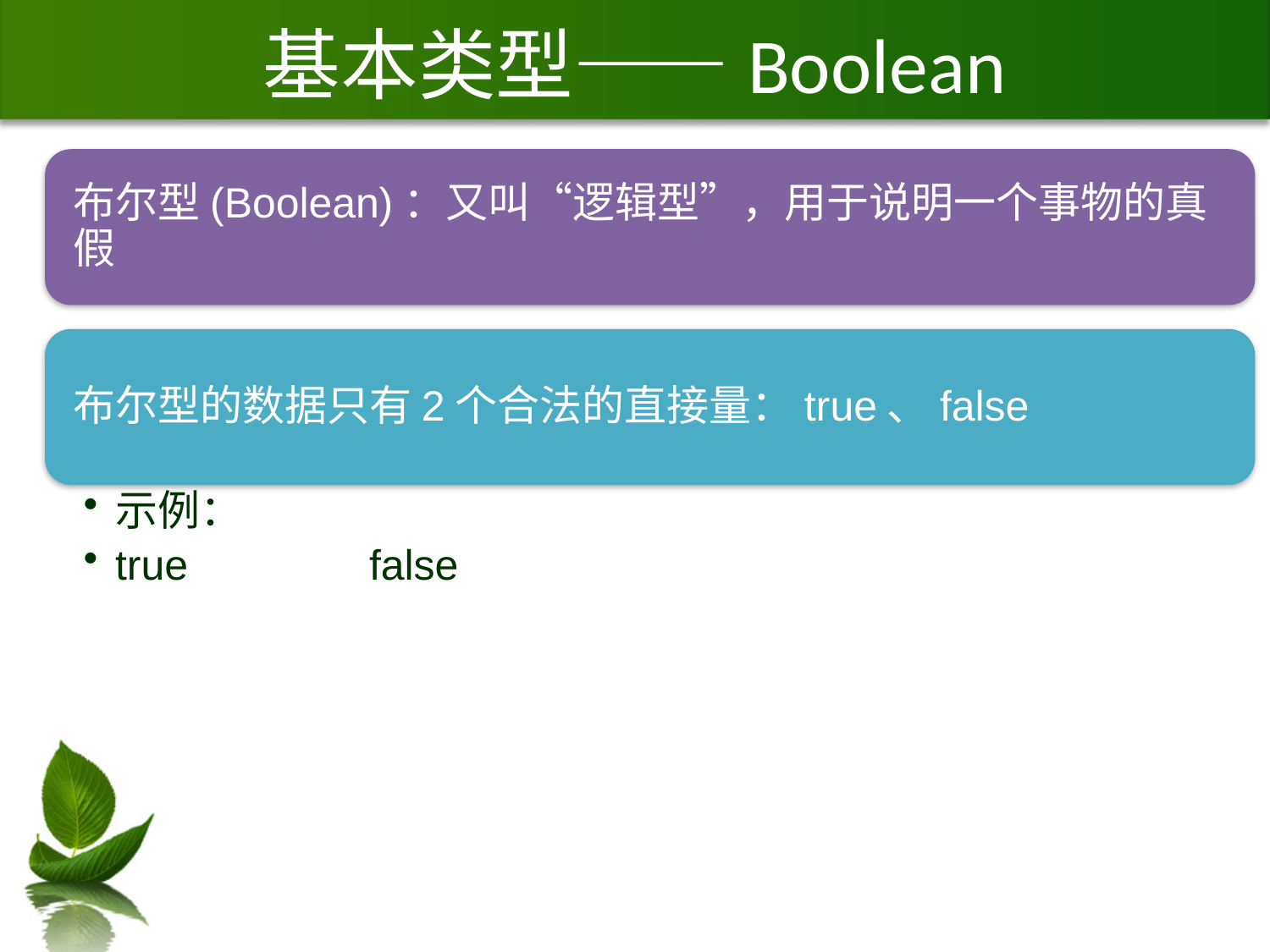

# 基本类型——Boolean
布尔型(Boolean)：又叫“逻辑型”，用于说明一个事物的真假
布尔型的数据只有2个合法的直接量：true、false
示例：
true		false